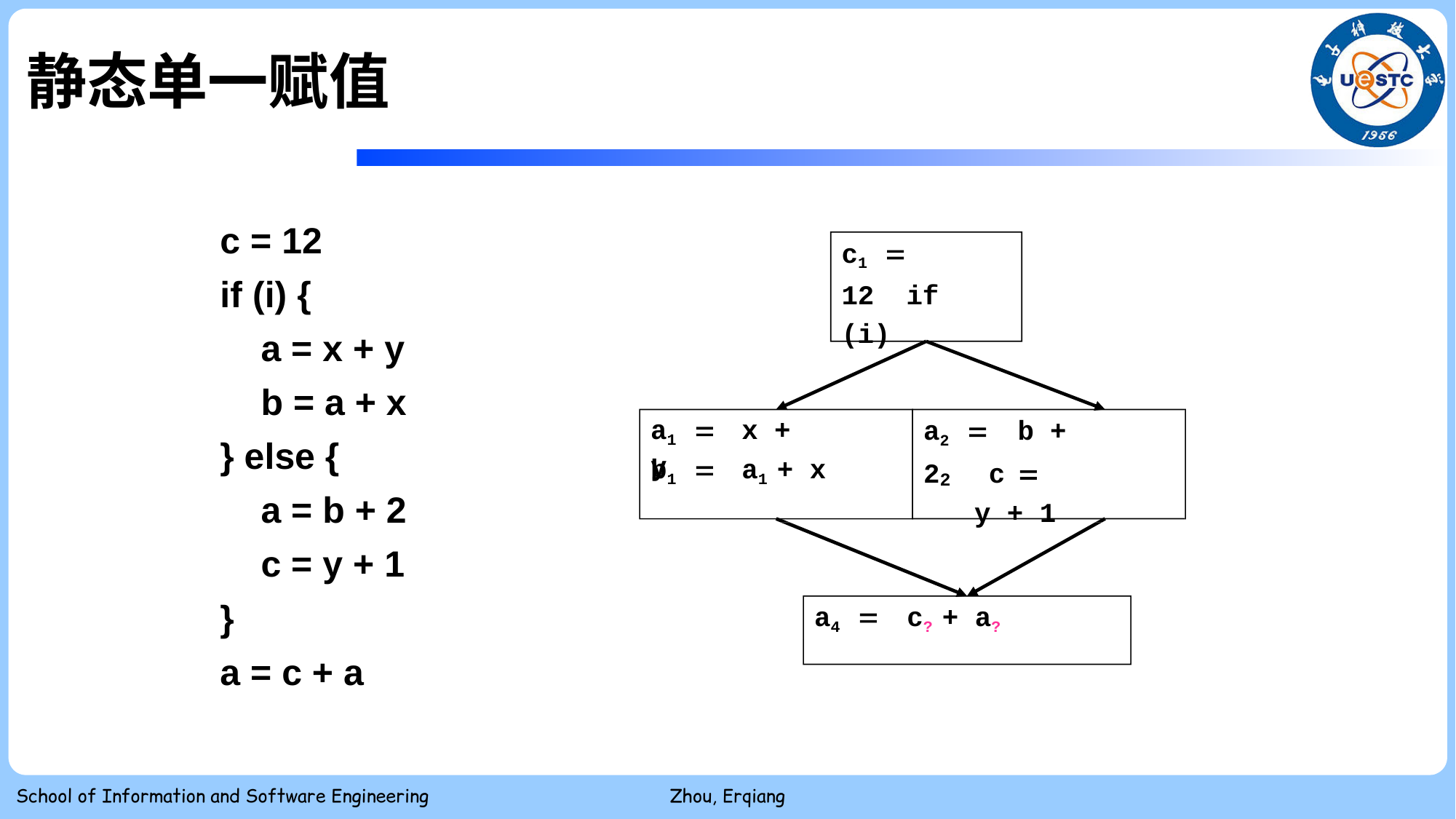

# 静态单一赋值
c = 12
if (i) {
    a = x + y
    b = a + x
} else {
    a = b + 2
    c = y + 1
}
a = c + a
c1 =	12  if (i)

a2 =	b + 2   c	=	y + 1

a1 =	x + y
b1 =	a1 + x
2

a4 =	c? + a?
School of Information and Software Engineering
Zhou, Erqiang
67